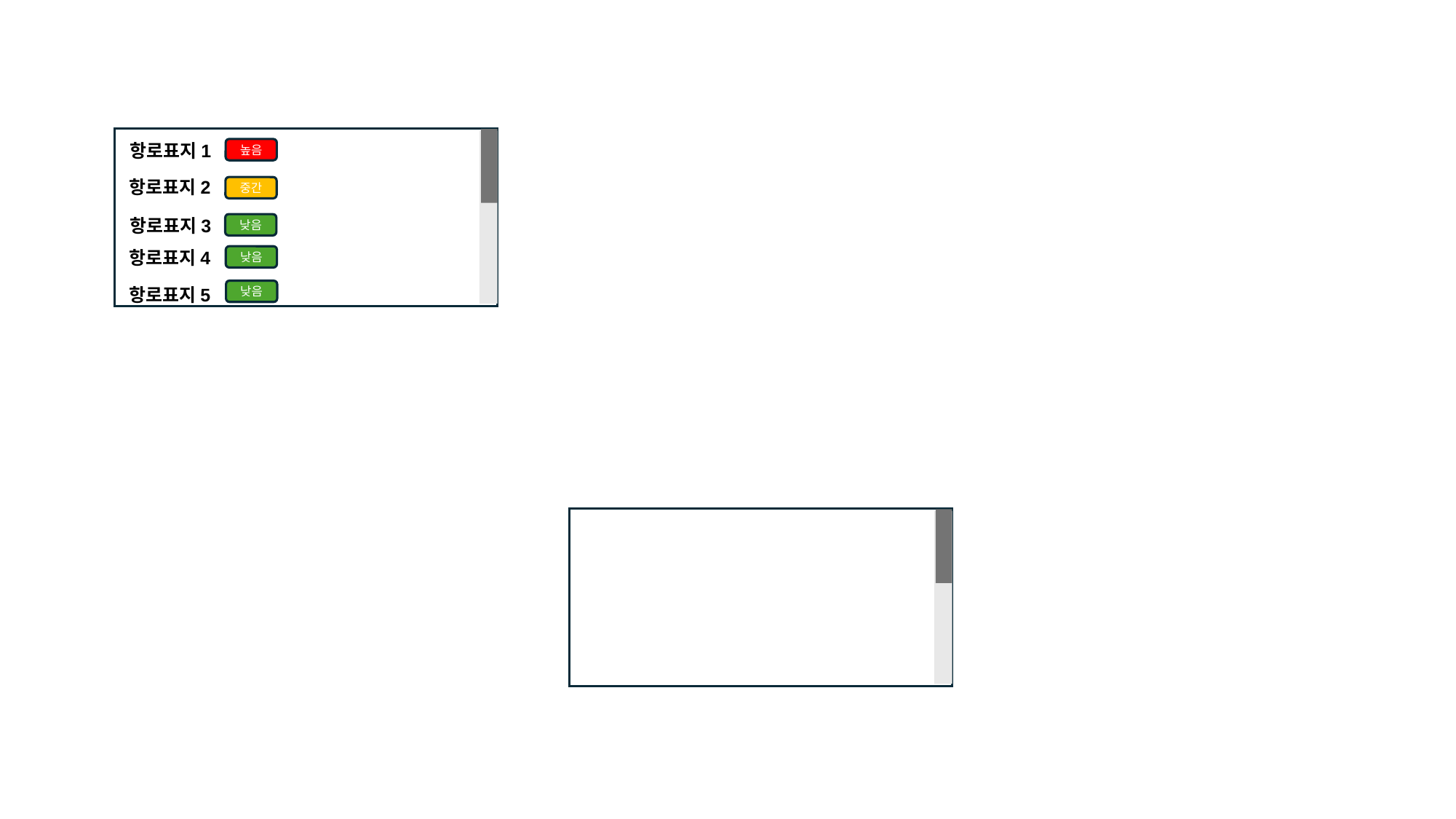

항로표지1
높음
항로표지2
중간
항로표지3
낮음
항로표지4
낮음
항로표지5
낮음